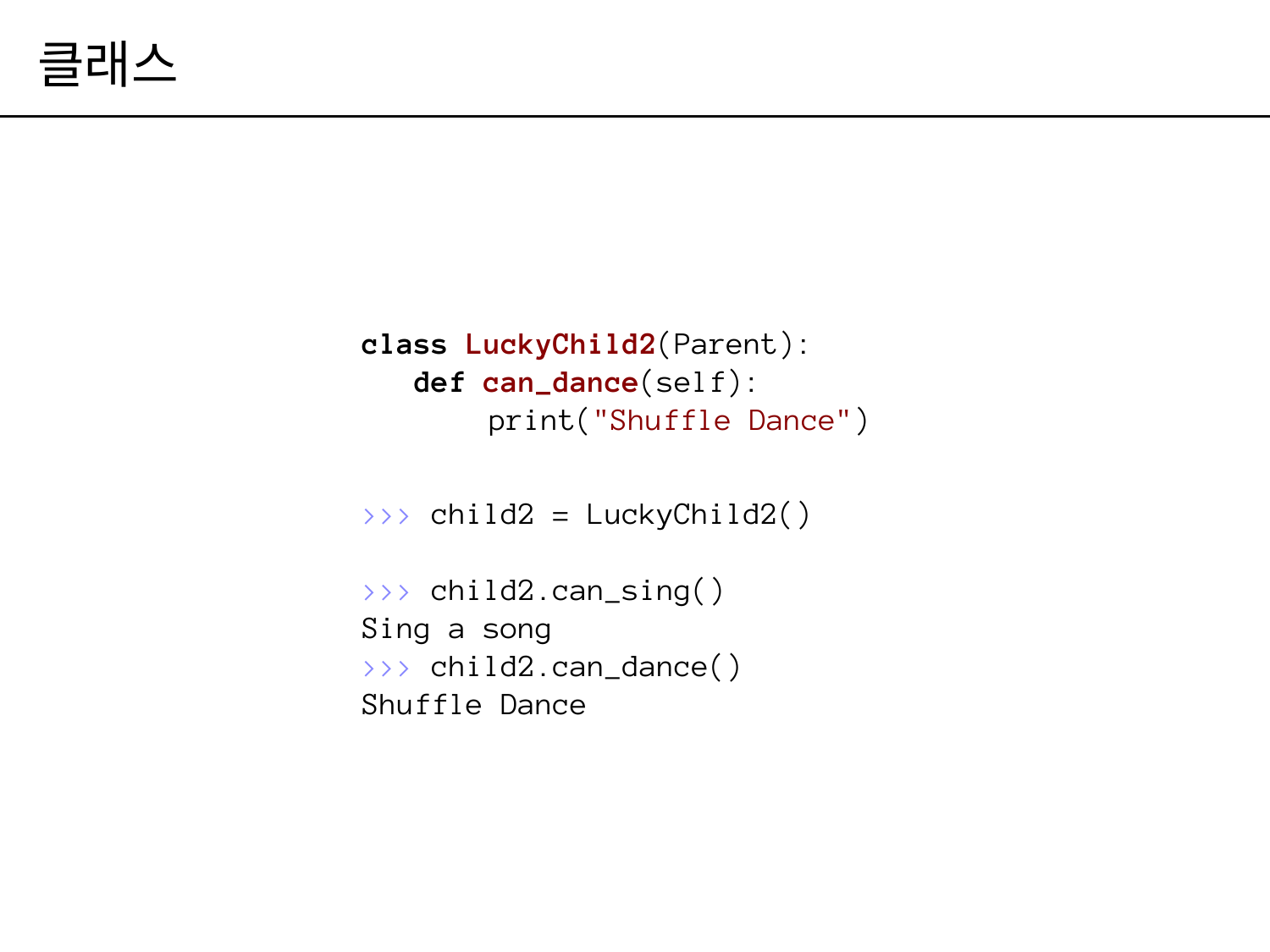

# 클래스
class LuckyChild2(Parent):
   def can_dance(self):
	print("Shuffle Dance")
>>> child2 = LuckyChild2()

>>> child2.can_sing()
Sing a song
>>> child2.can_dance()
Shuffle Dance